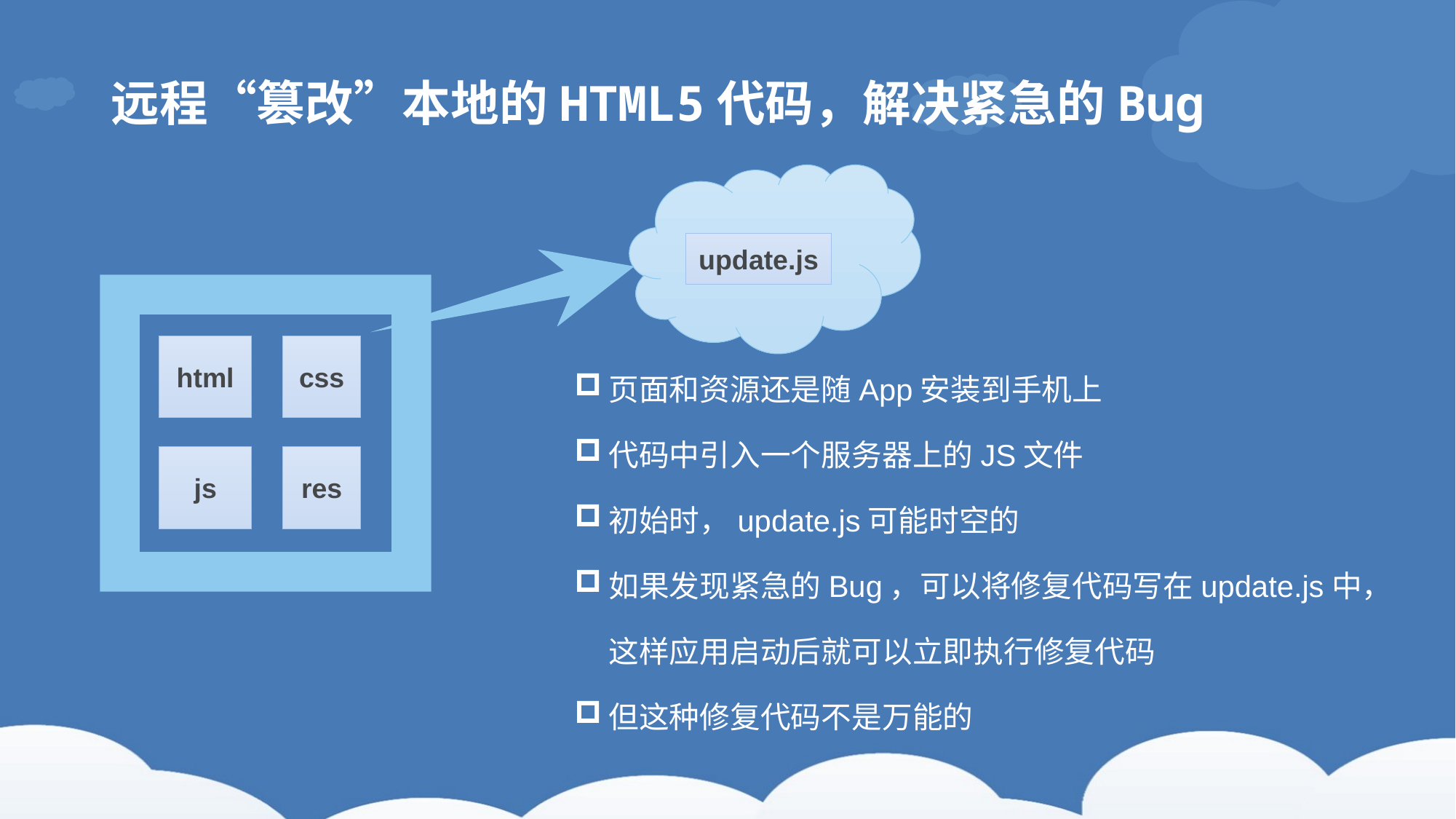

# 远程“篡改”本地的HTML5代码，解决紧急的Bug

update.js

html
css
页面和资源还是随App安装到手机上
代码中引入一个服务器上的JS文件
初始时，update.js可能时空的
如果发现紧急的Bug，可以将修复代码写在update.js中，这样应用启动后就可以立即执行修复代码
但这种修复代码不是万能的
js
res